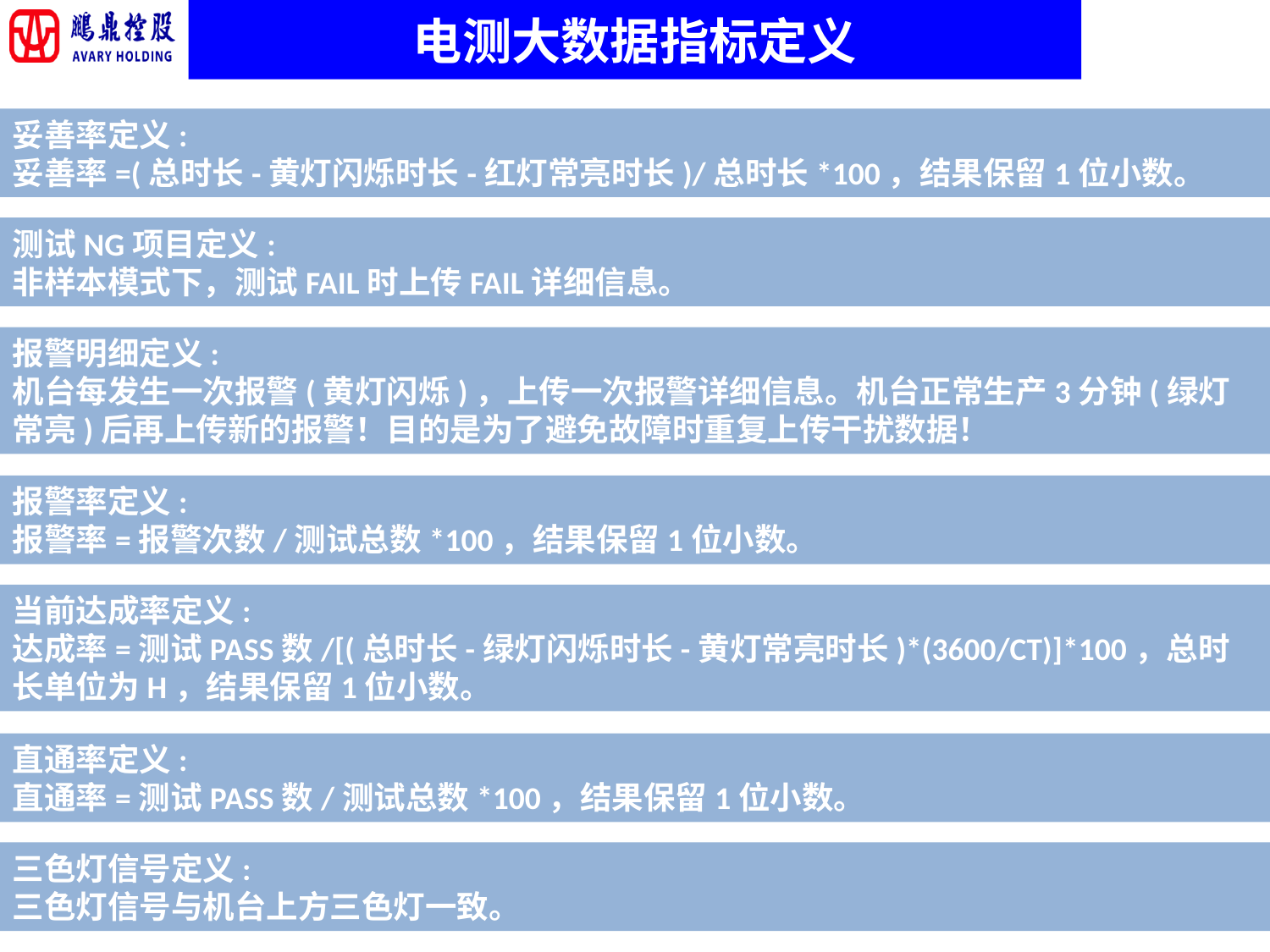

电测大数据指标定义
妥善率定义:
妥善率=(总时长-黄灯闪烁时长-红灯常亮时长)/总时长*100，结果保留1位小数。
测试NG项目定义:
非样本模式下，测试FAIL时上传FAIL详细信息。
报警明细定义:
机台每发生一次报警(黄灯闪烁)，上传一次报警详细信息。机台正常生产3分钟(绿灯常亮)后再上传新的报警！目的是为了避免故障时重复上传干扰数据！
报警率定义:
报警率=报警次数/测试总数*100，结果保留1位小数。
当前达成率定义:
达成率=测试PASS数/[(总时长-绿灯闪烁时长-黄灯常亮时长)*(3600/CT)]*100，总时长单位为H，结果保留1位小数。
直通率定义:
直通率=测试PASS数/测试总数*100，结果保留1位小数。
三色灯信号定义:
三色灯信号与机台上方三色灯一致。